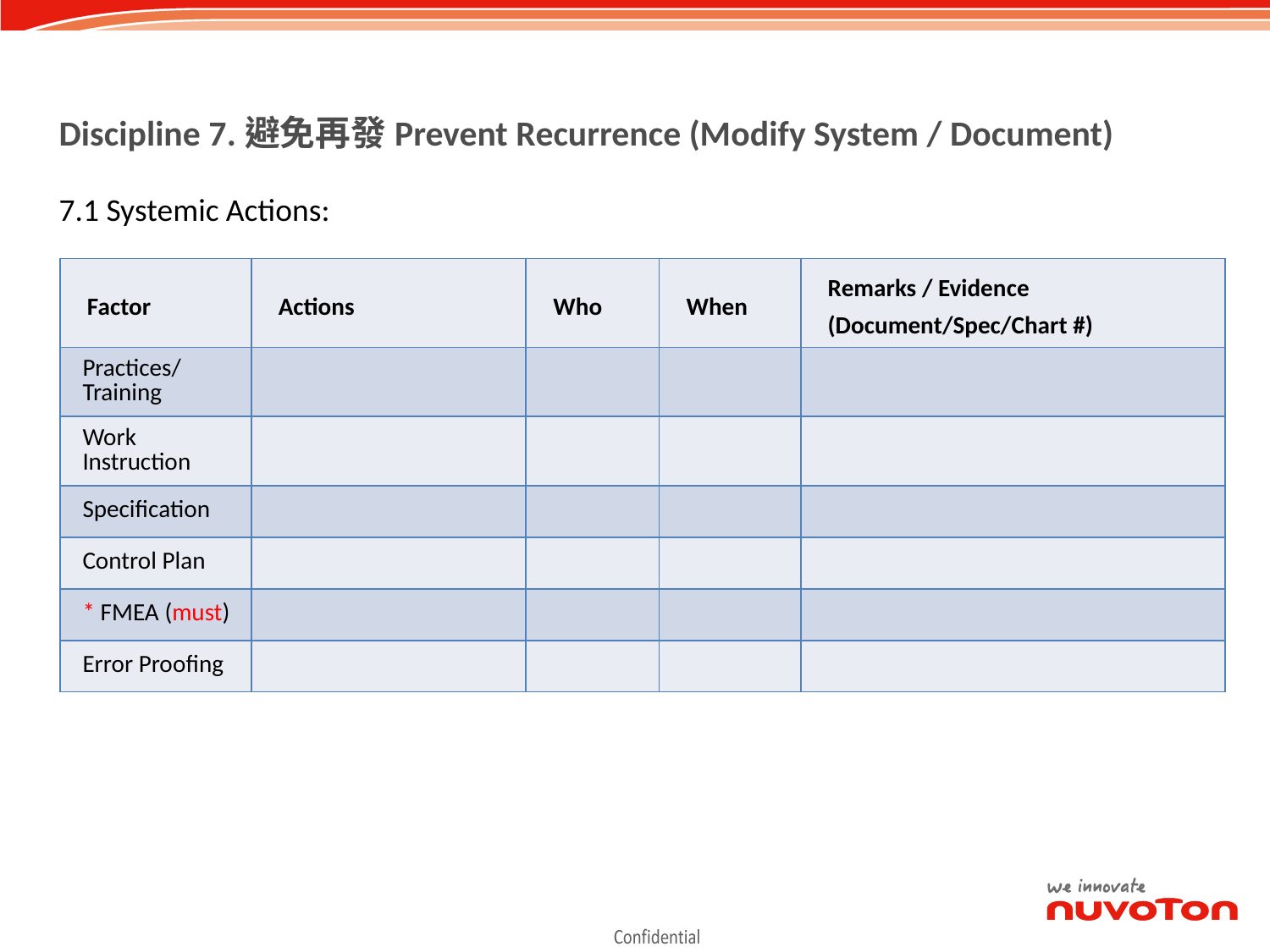

Discipline 7.避免再發Prevent Recurrence (Modify System / Document)
7.1 Systemic Actions:
| Factor | Actions | Who | When | Remarks / Evidence (Document/Spec/Chart #) |
| --- | --- | --- | --- | --- |
| Practices/ Training |  |  |  |  |
| Work Instruction |  |  |  |  |
| Specification |  |  |  |  |
| Control Plan |  |  |  |  |
| \* FMEA (must) |  |  |  |  |
| Error Proofing |  |  |  |  |